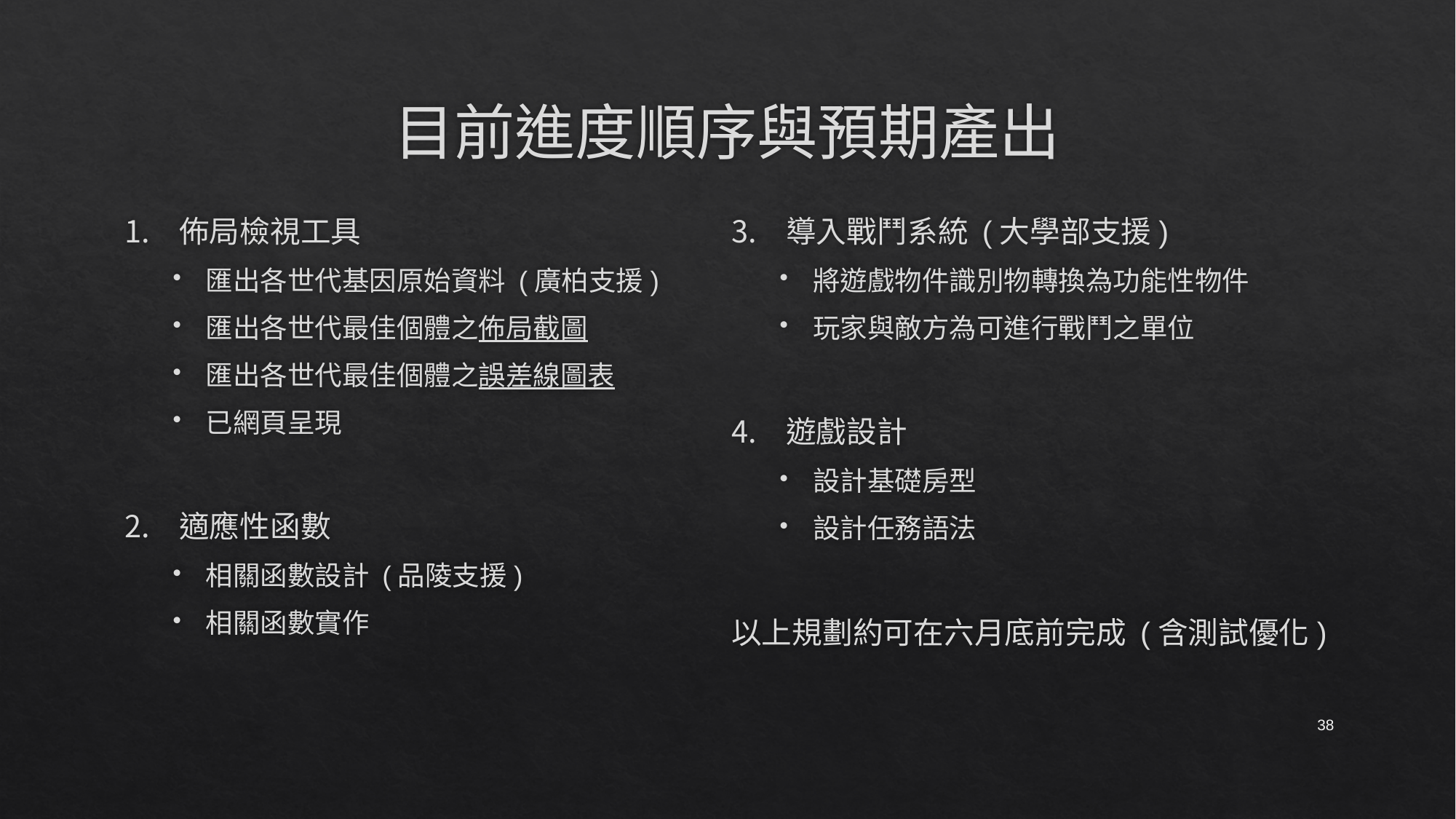

# 目前進度順序與預期產出
佈局檢視工具
匯出各世代基因原始資料 (廣柏支援)
匯出各世代最佳個體之佈局截圖
匯出各世代最佳個體之誤差線圖表
已網頁呈現

適應性函數
相關函數設計 (品陵支援)
相關函數實作

導入戰鬥系統 (大學部支援)
將遊戲物件識別物轉換為功能性物件
玩家與敵方為可進行戰鬥之單位

遊戲設計
設計基礎房型
設計任務語法

以上規劃約可在六月底前完成 (含測試優化)
38